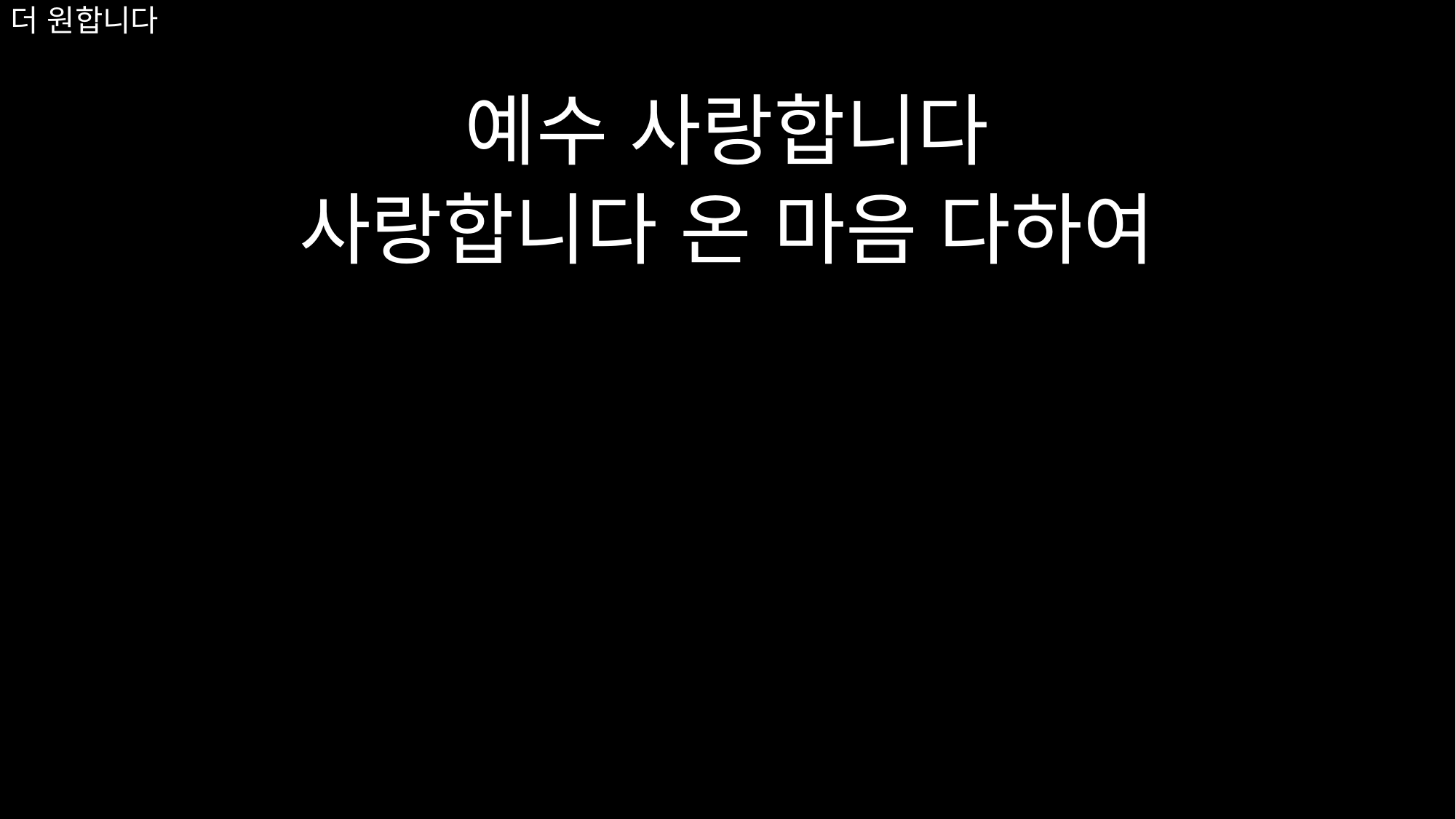

예수 사랑합니다
사랑합니다 온 마음 다하여

# 더 원합니다